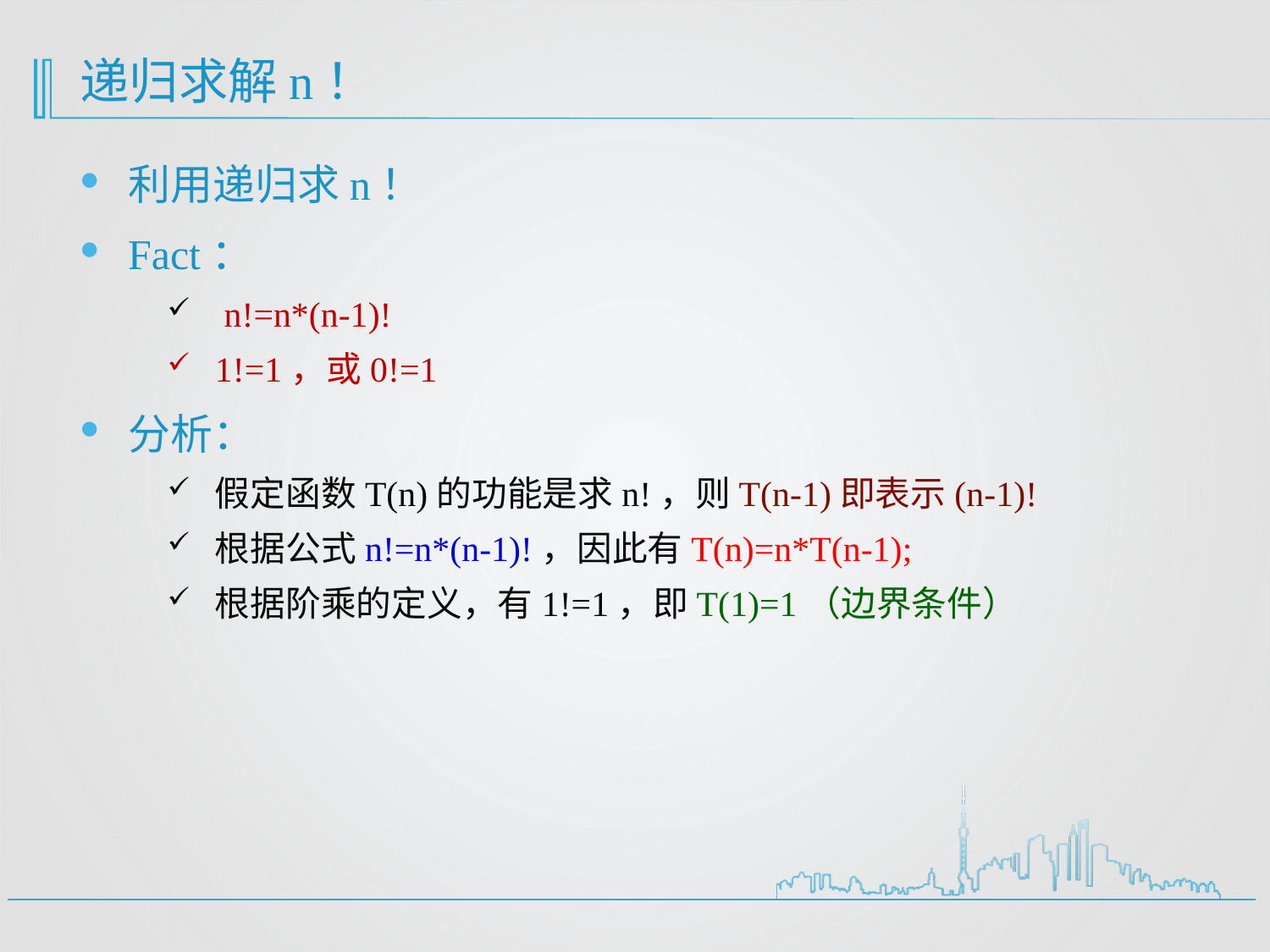

# 递归求解n！
利用递归求n！
Fact：
 n!=n*(n-1)!
1!=1，或0!=1
分析：
假定函数T(n)的功能是求n!，则T(n-1)即表示(n-1)!
根据公式n!=n*(n-1)!，因此有T(n)=n*T(n-1);
根据阶乘的定义，有1!=1，即T(1)=1（边界条件）